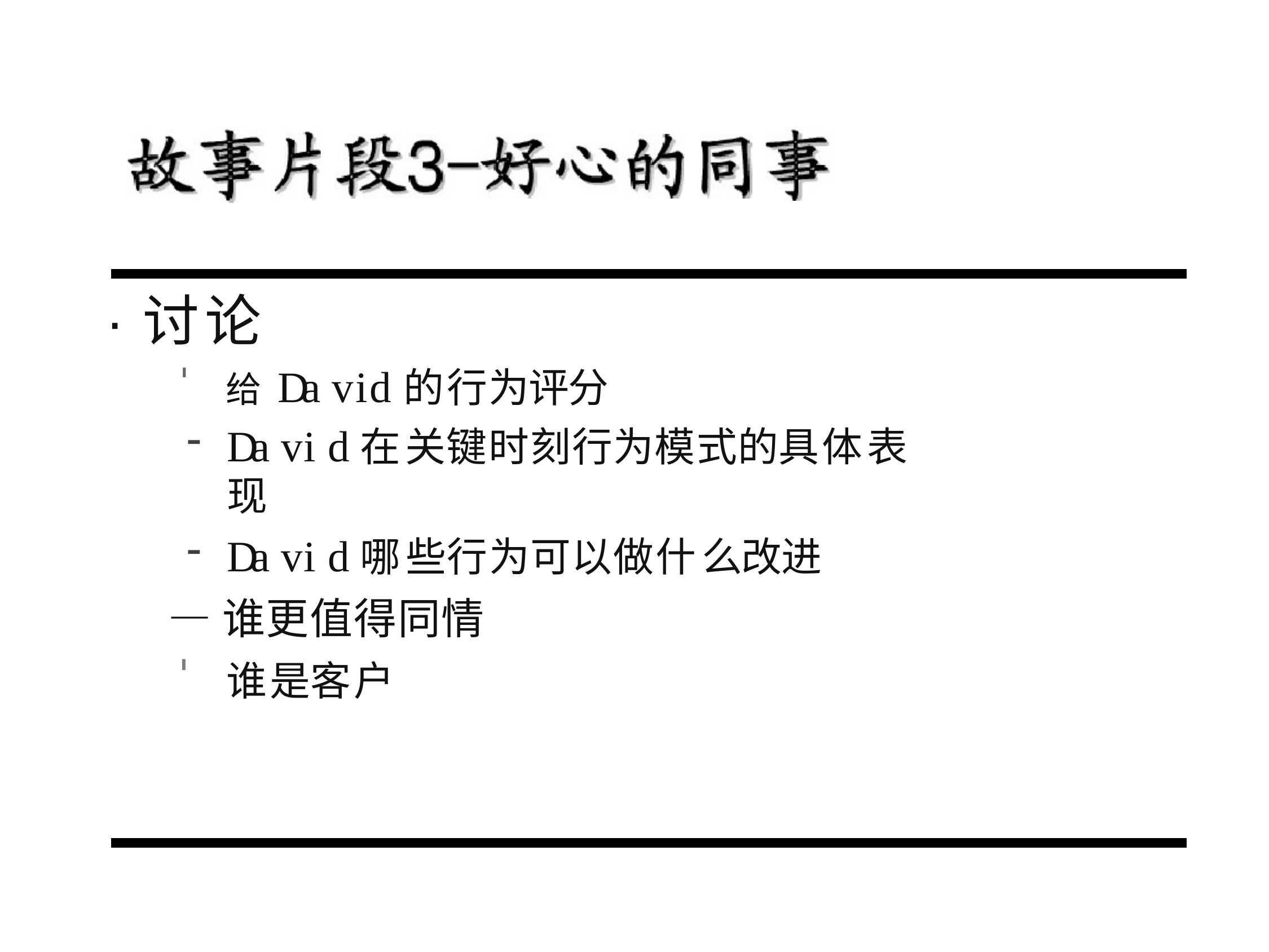

# ·讨论
给Da vid的行为评分
Da vi d在关键时刻行为模式的具体表现
Da vi d哪些行为可以做什么改进
—谁更值得同情
谁是客户